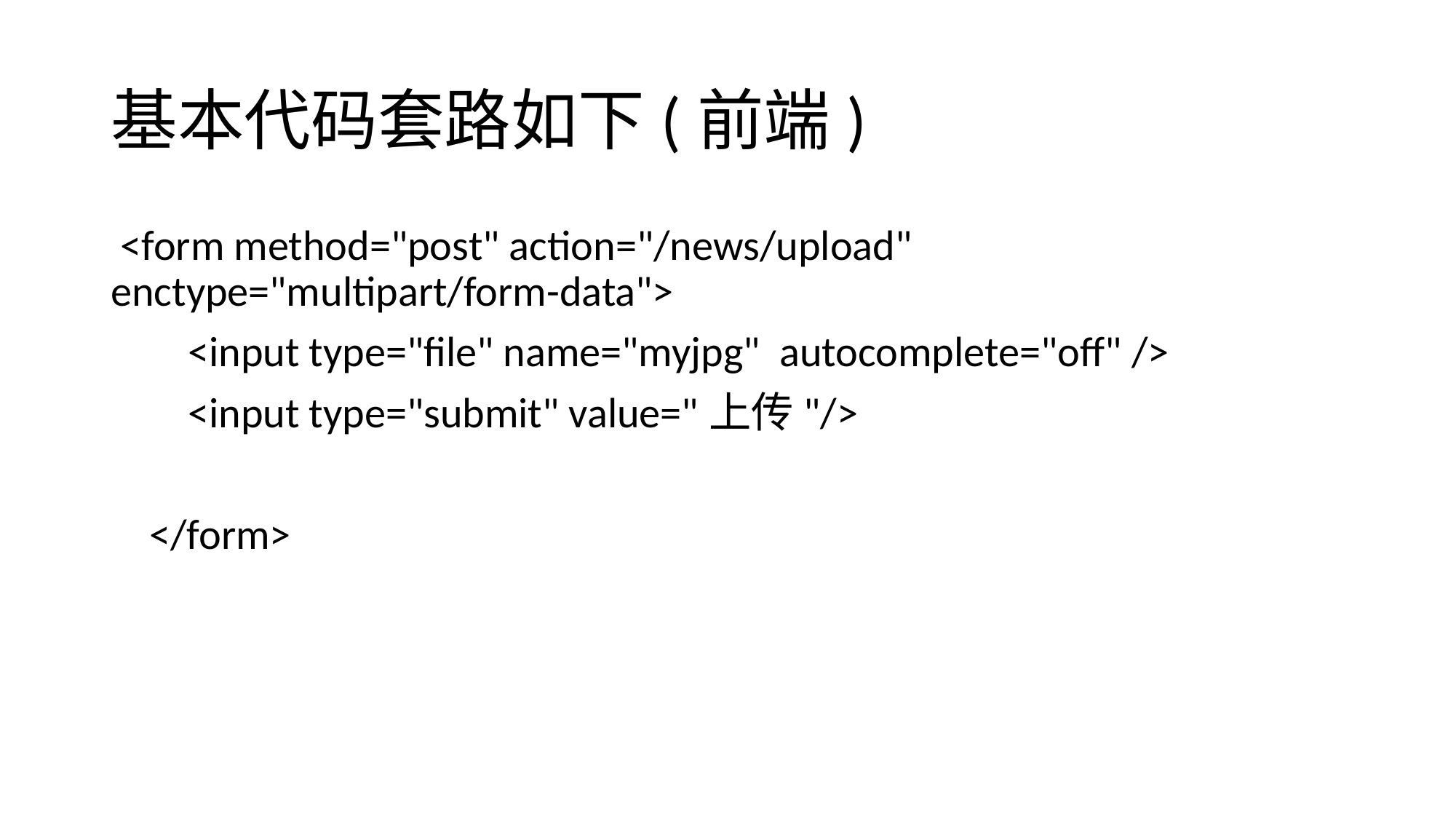

# 基本代码套路如下(前端)
 <form method="post" action="/news/upload"  enctype="multipart/form-data">
        <input type="file" name="myjpg"  autocomplete="off" />
        <input type="submit" value="上传"/>

    </form>